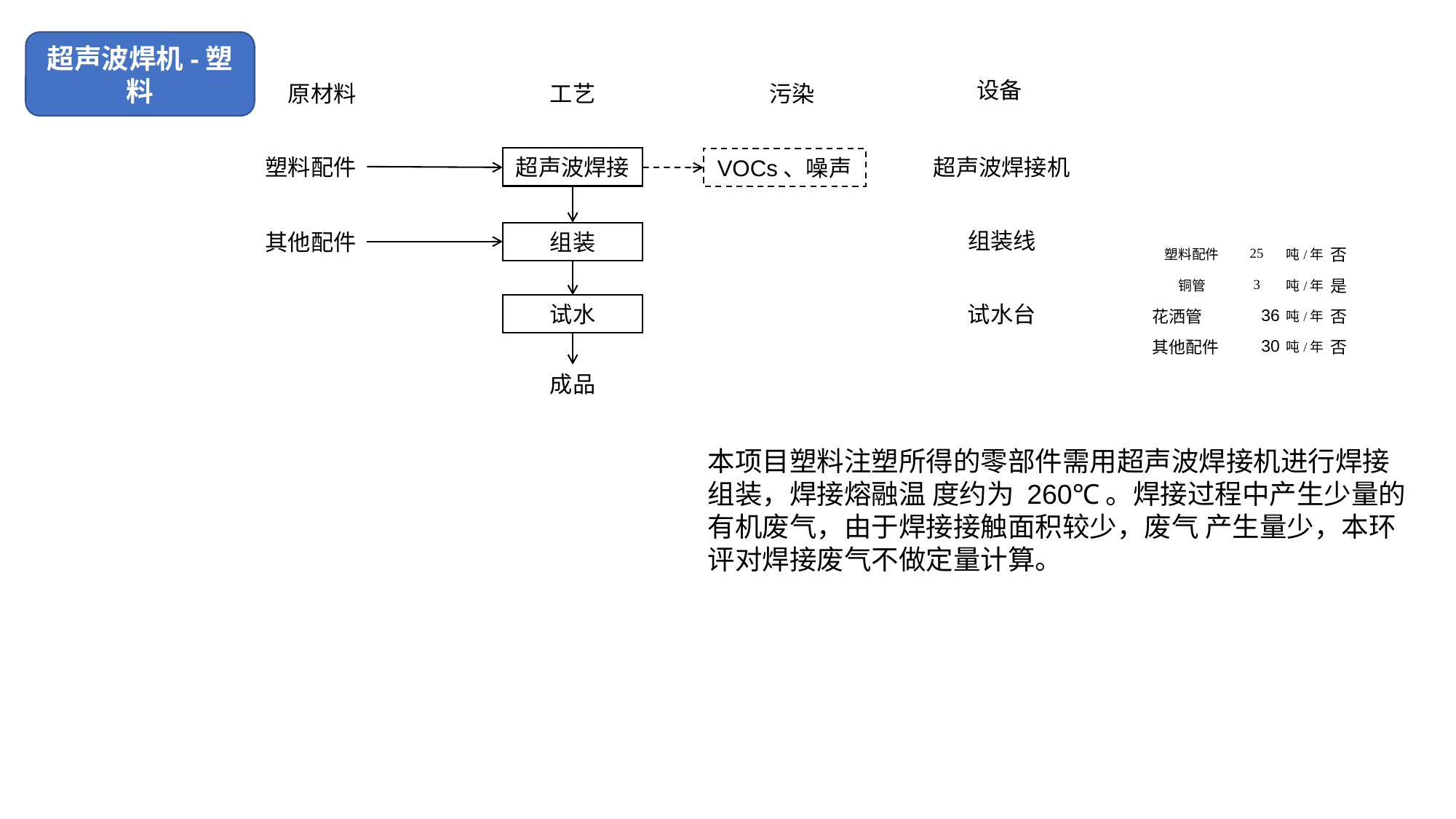

超声波焊机-塑料
设备
原材料
污染
工艺
塑料配件
超声波焊接机
超声波焊接
VOCs、噪声
成品
试水台
组装线
组装
试水
其他配件
| 塑料配件 | 25 | 吨/年 | 否 |
| --- | --- | --- | --- |
| 铜管 | 3 | 吨/年 | 是 |
| 花洒管 | 36 | 吨/年 | 否 |
| 其他配件 | 30 | 吨/年 | 否 |
本项目塑料注塑所得的零部件需用超声波焊接机进行焊接组装，焊接熔融温 度约为 260℃。焊接过程中产生少量的有机废气，由于焊接接触面积较少，废气 产生量少，本环评对焊接废气不做定量计算。